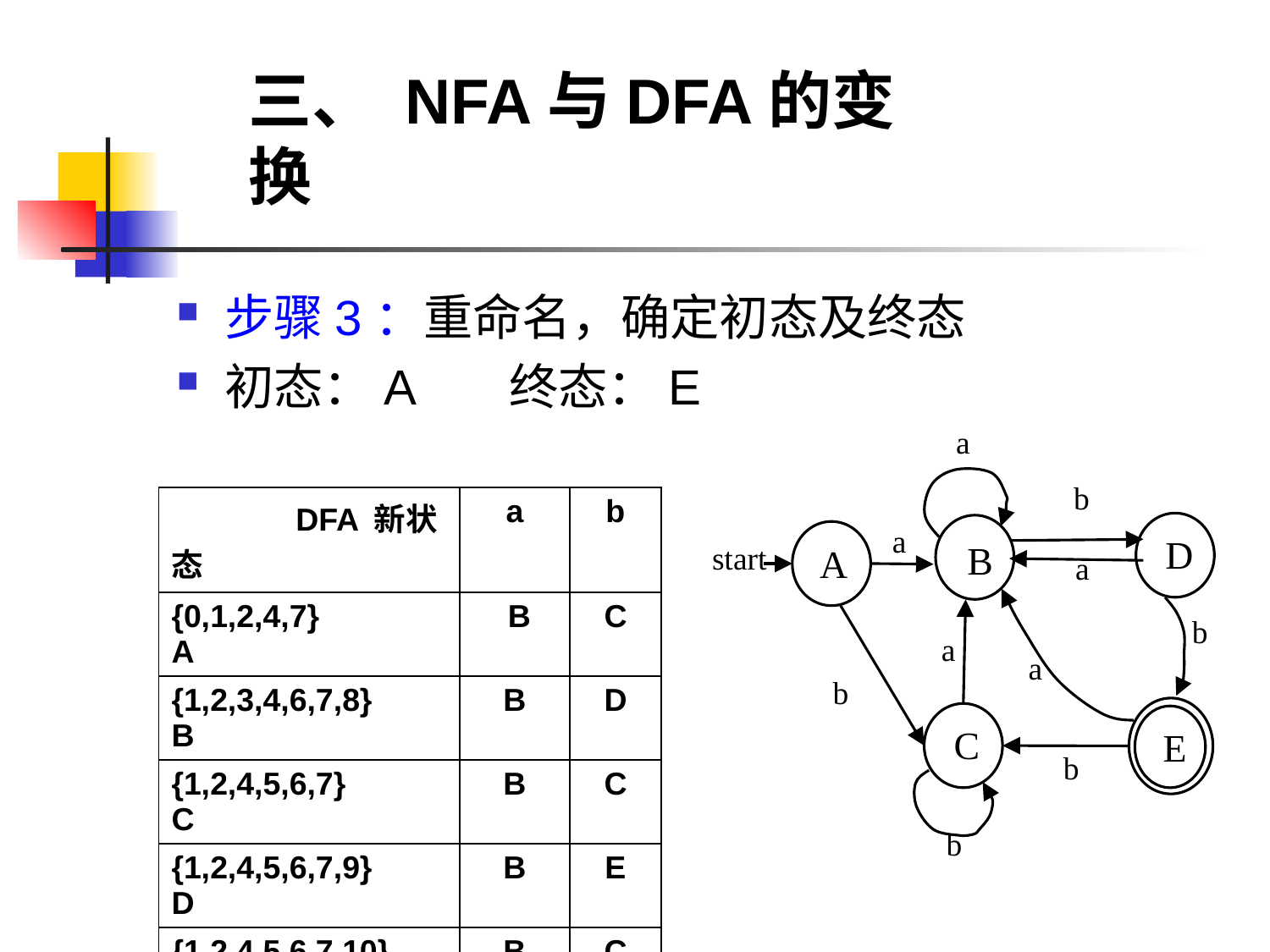

三、 NFA与DFA的变换
步骤3：重命名，确定初态及终态
初态：A      终态：E
a

b

a

D
B
start
A

a

b
a
a
b

C

E
b

b

| DFA 新状态 | a | b |
| --- | --- | --- |
| {0,1,2,4,7} A | B | C |
| {1,2,3,4,6,7,8} B | B | D |
| {1,2,4,5,6,7} C | B | C |
| {1,2,4,5,6,7,9} D | B | E |
| {1,2,4,5,6,7,10} E | B | C |